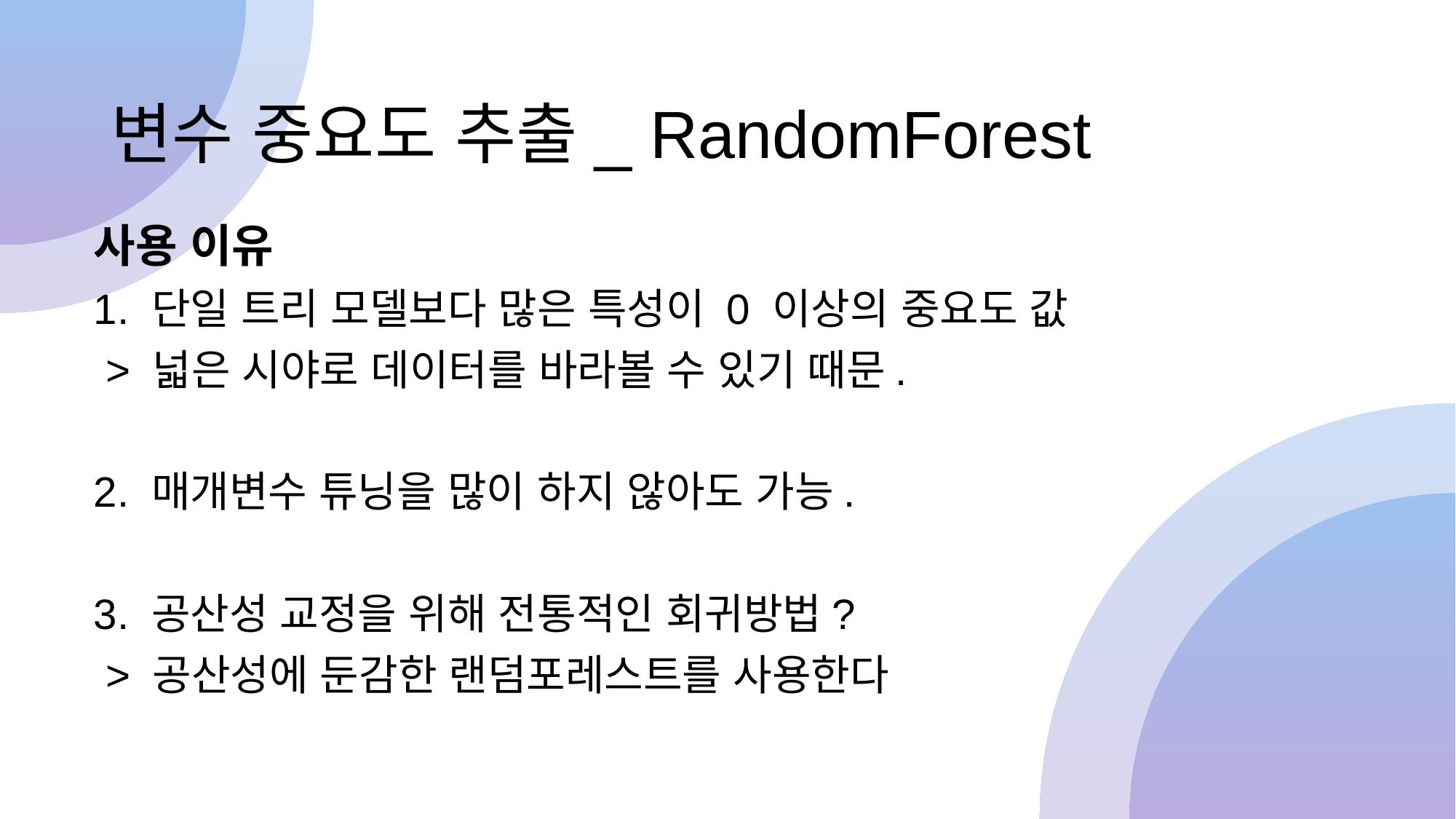

변수 중요도 추출_ RandomForest
사용 이유
1. 단일 트리 모델보다 많은 특성이 0 이상의 중요도 값
 > 넓은 시야로 데이터를 바라볼 수 있기 때문.

2. 매개변수 튜닝을 많이 하지 않아도 가능.

3. 공산성 교정을 위해 전통적인 회귀방법?
 > 공산성에 둔감한 랜덤포레스트를 사용한다